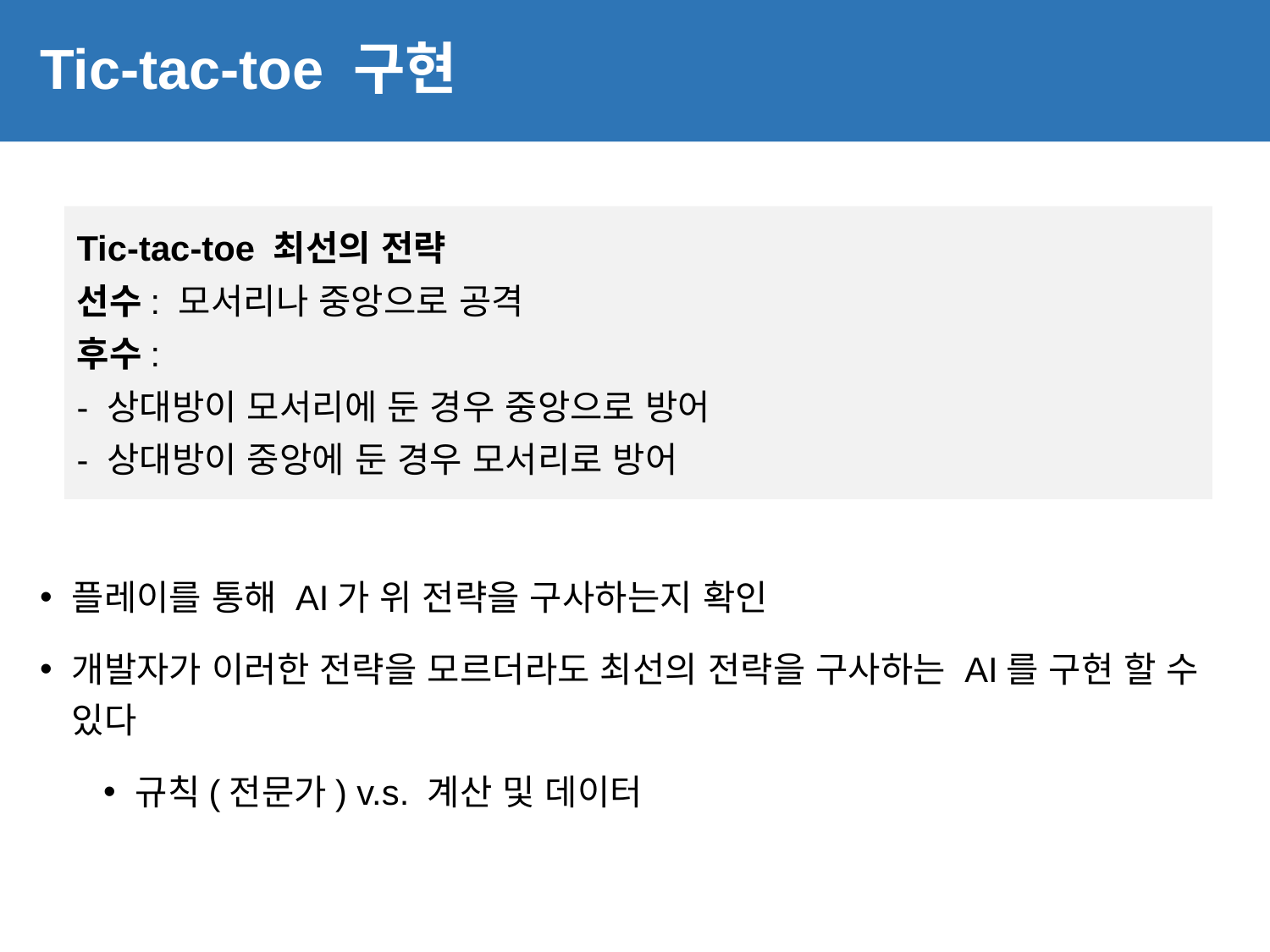

# Tic-tac-toe 구현
30
Tic-tac-toe 최선의 전략
선수: 모서리나 중앙으로 공격
후수:
- 상대방이 모서리에 둔 경우 중앙으로 방어
- 상대방이 중앙에 둔 경우 모서리로 방어
플레이를 통해 AI가 위 전략을 구사하는지 확인
개발자가 이러한 전략을 모르더라도 최선의 전략을 구사하는 AI를 구현 할 수 있다
규칙(전문가) v.s. 계산 및 데이터